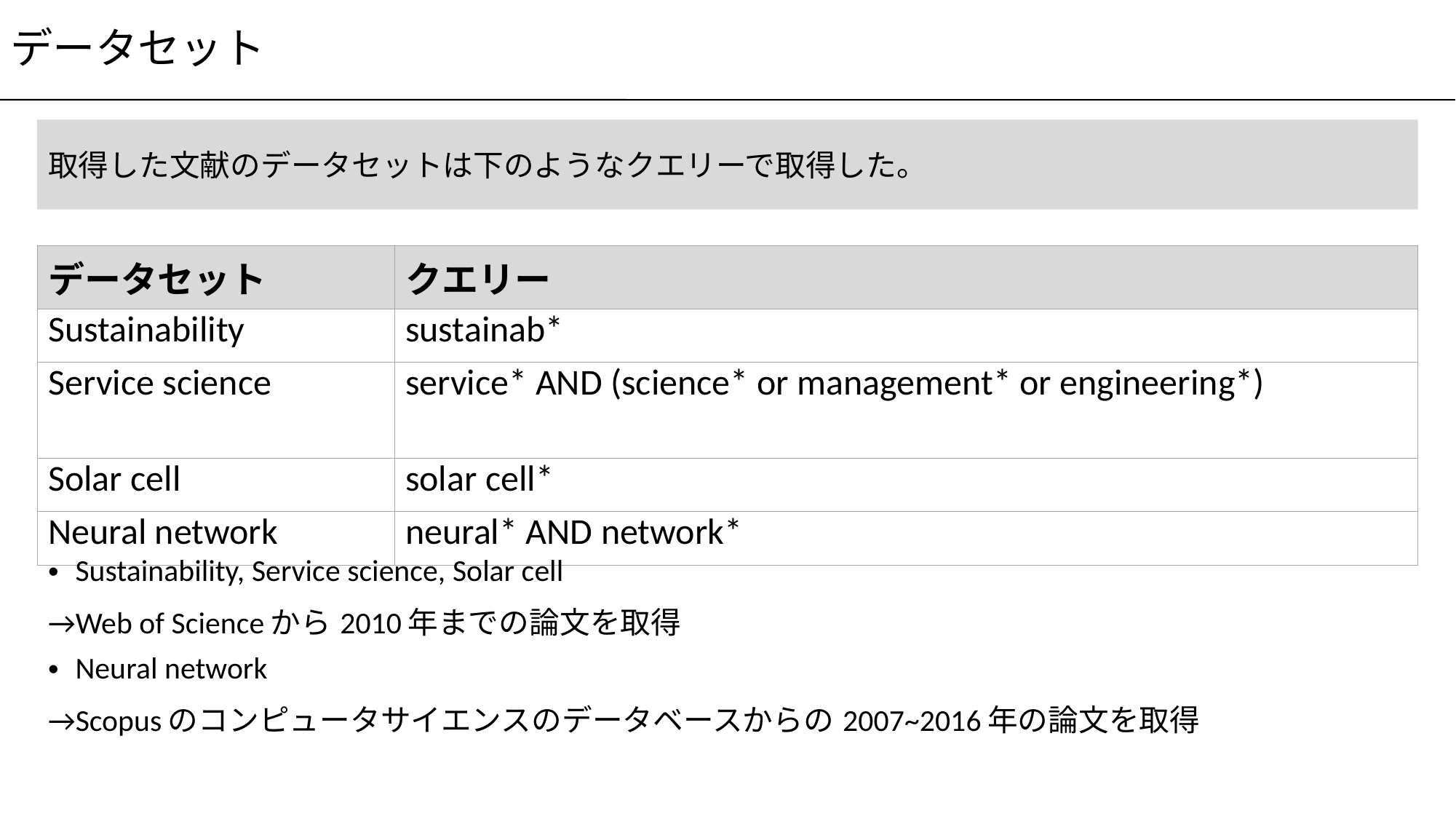

データセット
取得した文献のデータセットは下のようなクエリーで取得した。
| データセット | クエリー |
| --- | --- |
| Sustainability | sustainab\* |
| Service science | service\* AND (science\* or management\* or engineering\*) |
| Solar cell | solar cell\* |
| Neural network | neural\* AND network\* |
Sustainability, Service science, Solar cell
→Web of Scienceから2010年までの論文を取得
Neural network
→Scopusのコンピュータサイエンスのデータベースからの2007~2016年の論文を取得